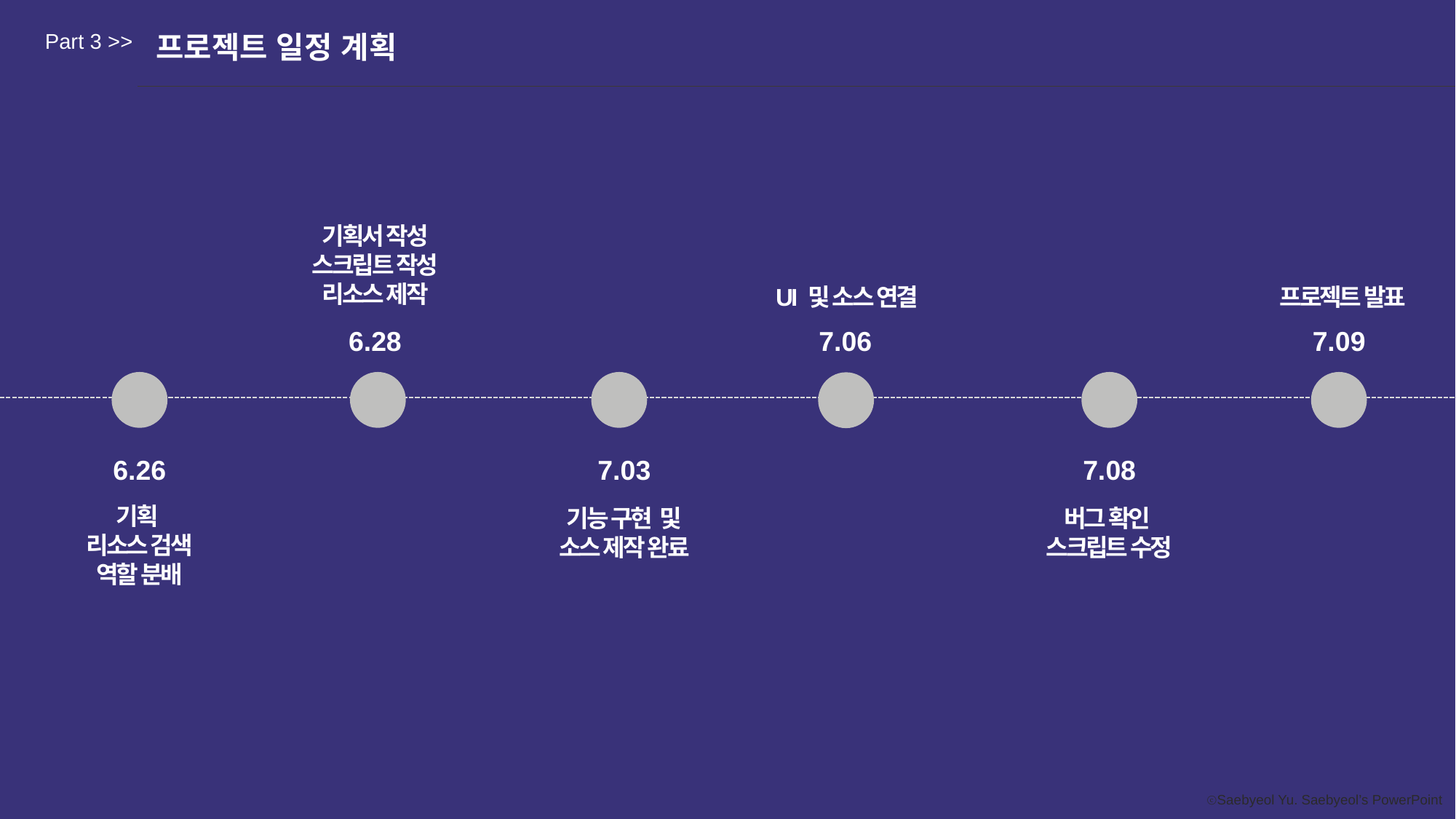

Part 3 >>
프로젝트 일정 계획
기획서 작성
스크립트 작성
리소스 제작
UI 및 소스 연결
프로젝트 발표
7.09
7.06
6.28

6.26
7.03
7.08
기획
리소스 검색
역할 분배
기능 구현  및
소스 제작 완료
버그 확인
스크립트 수정